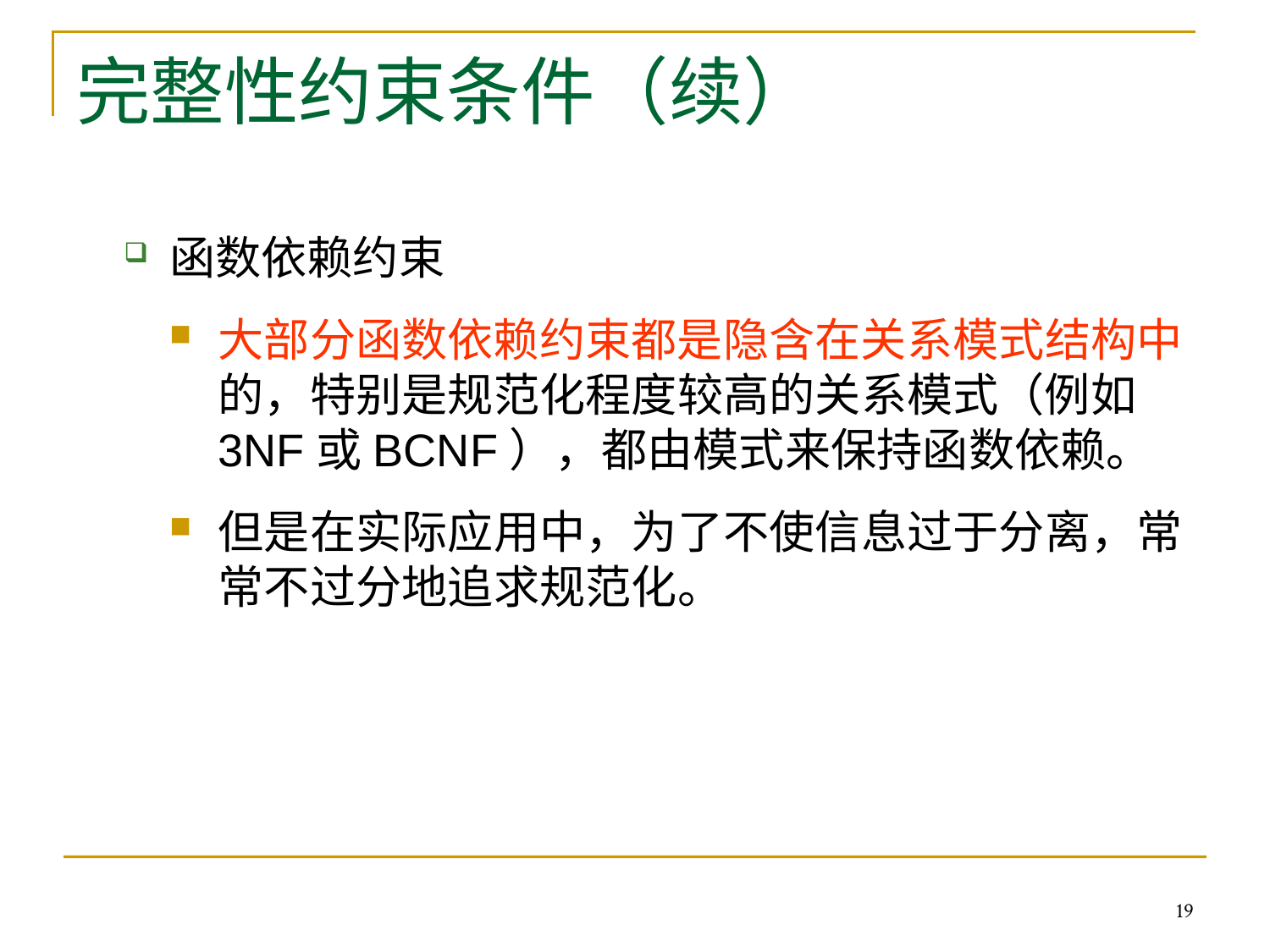

# 完整性约束条件（续）
函数依赖约束
大部分函数依赖约束都是隐含在关系模式结构中的，特别是规范化程度较高的关系模式（例如3NF或BCNF），都由模式来保持函数依赖。
但是在实际应用中，为了不使信息过于分离，常常不过分地追求规范化。
19